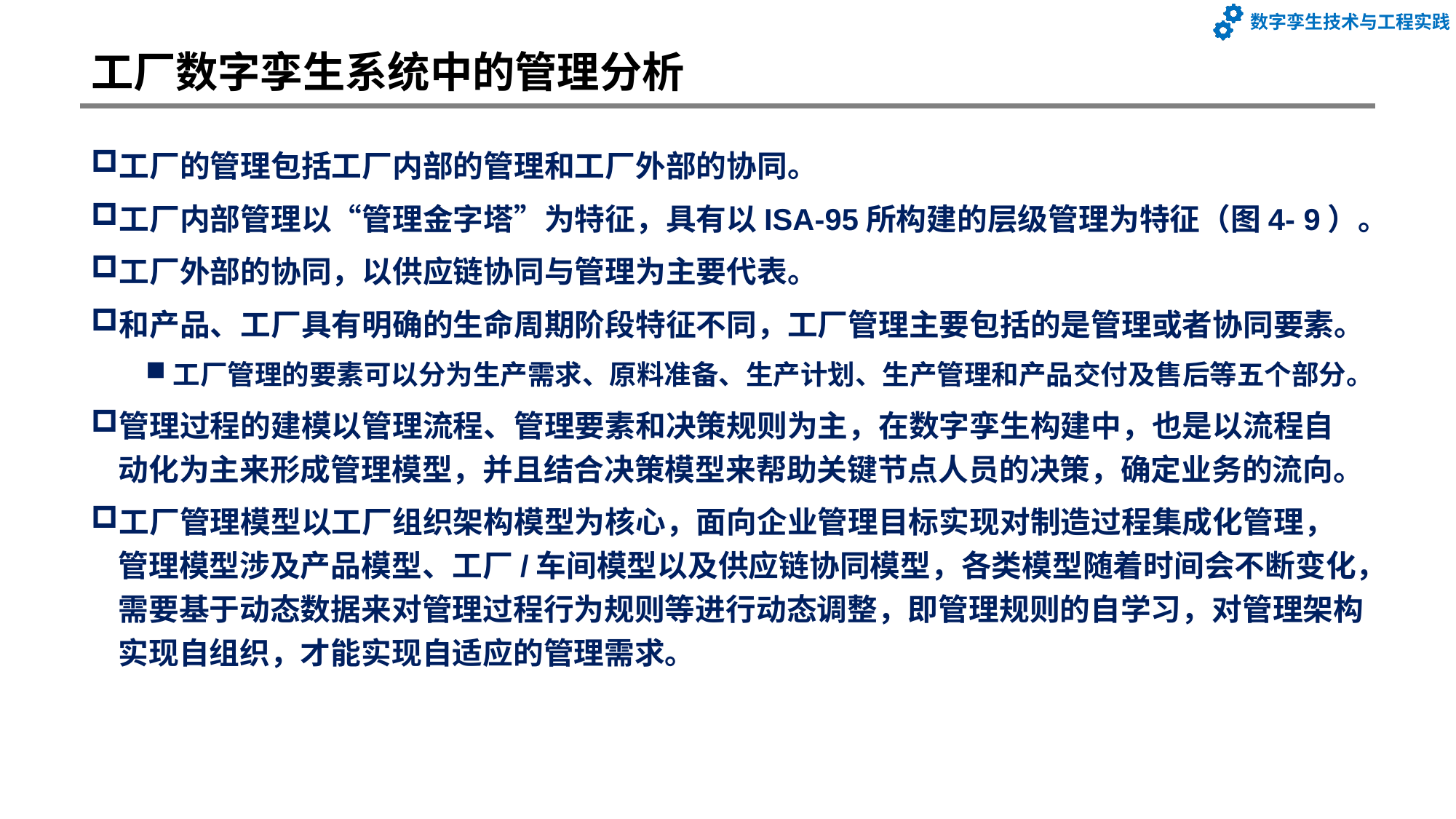

# 工厂数字孪生系统中的管理分析
工厂的管理包括工厂内部的管理和工厂外部的协同。
工厂内部管理以“管理金字塔”为特征，具有以ISA-95所构建的层级管理为特征（图4- 9）。
工厂外部的协同，以供应链协同与管理为主要代表。
和产品、工厂具有明确的生命周期阶段特征不同，工厂管理主要包括的是管理或者协同要素。
工厂管理的要素可以分为生产需求、原料准备、生产计划、生产管理和产品交付及售后等五个部分。
管理过程的建模以管理流程、管理要素和决策规则为主，在数字孪生构建中，也是以流程自动化为主来形成管理模型，并且结合决策模型来帮助关键节点人员的决策，确定业务的流向。
工厂管理模型以工厂组织架构模型为核心，面向企业管理目标实现对制造过程集成化管理，管理模型涉及产品模型、工厂/车间模型以及供应链协同模型，各类模型随着时间会不断变化，需要基于动态数据来对管理过程行为规则等进行动态调整，即管理规则的自学习，对管理架构实现自组织，才能实现自适应的管理需求。